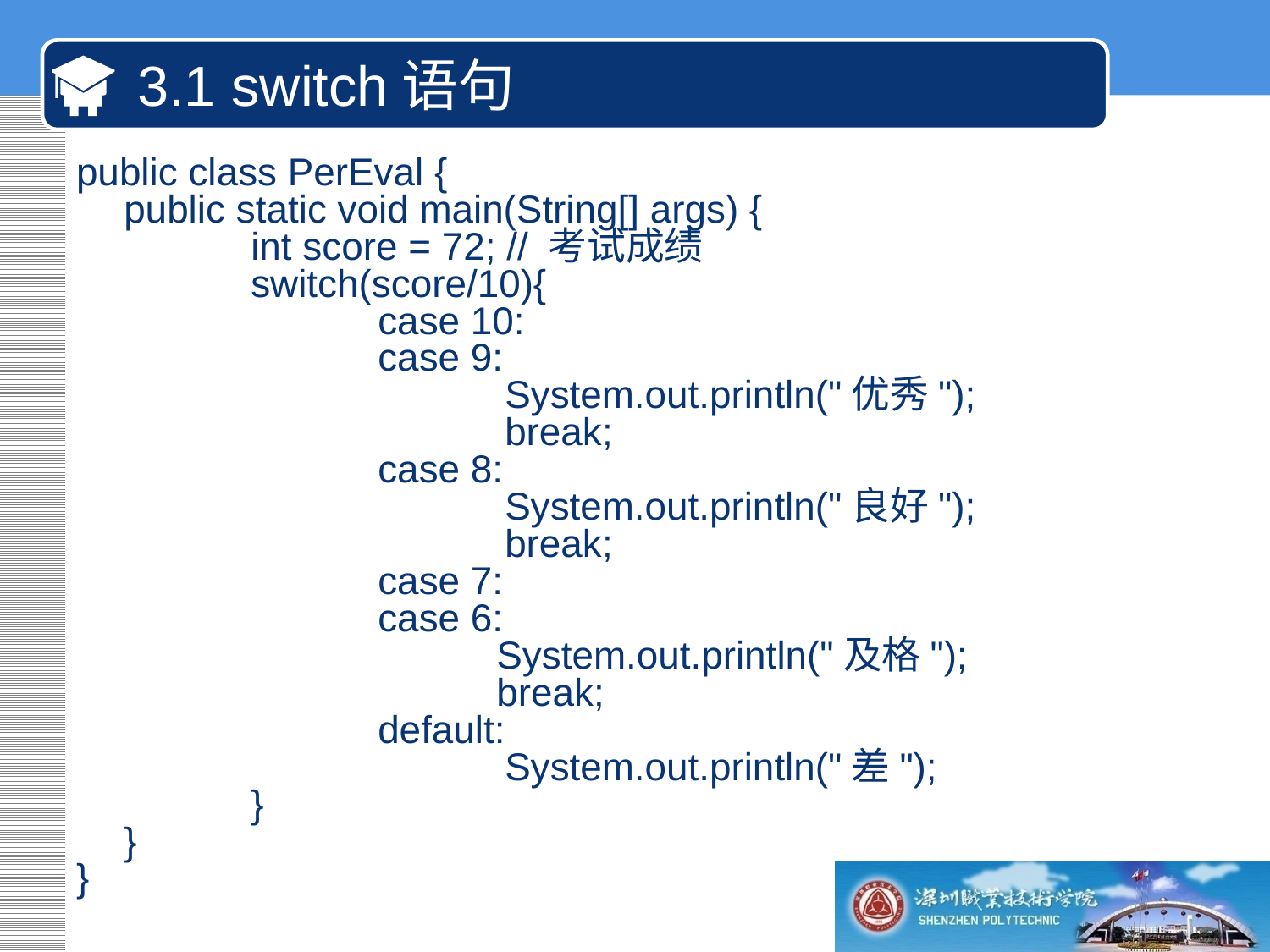

# 3.1 switch语句
public class PerEval {
	public static void main(String[] args) {
		int score = 72; // 考试成绩
		switch(score/10){
			case 10:
			case 9:
				System.out.println("优秀");
				break;
			case 8:
				System.out.println("良好");
				break;
			case 7:
			case 6:
			           System.out.println("及格");
			           break;
			default:
				System.out.println("差");
		}
	}
}